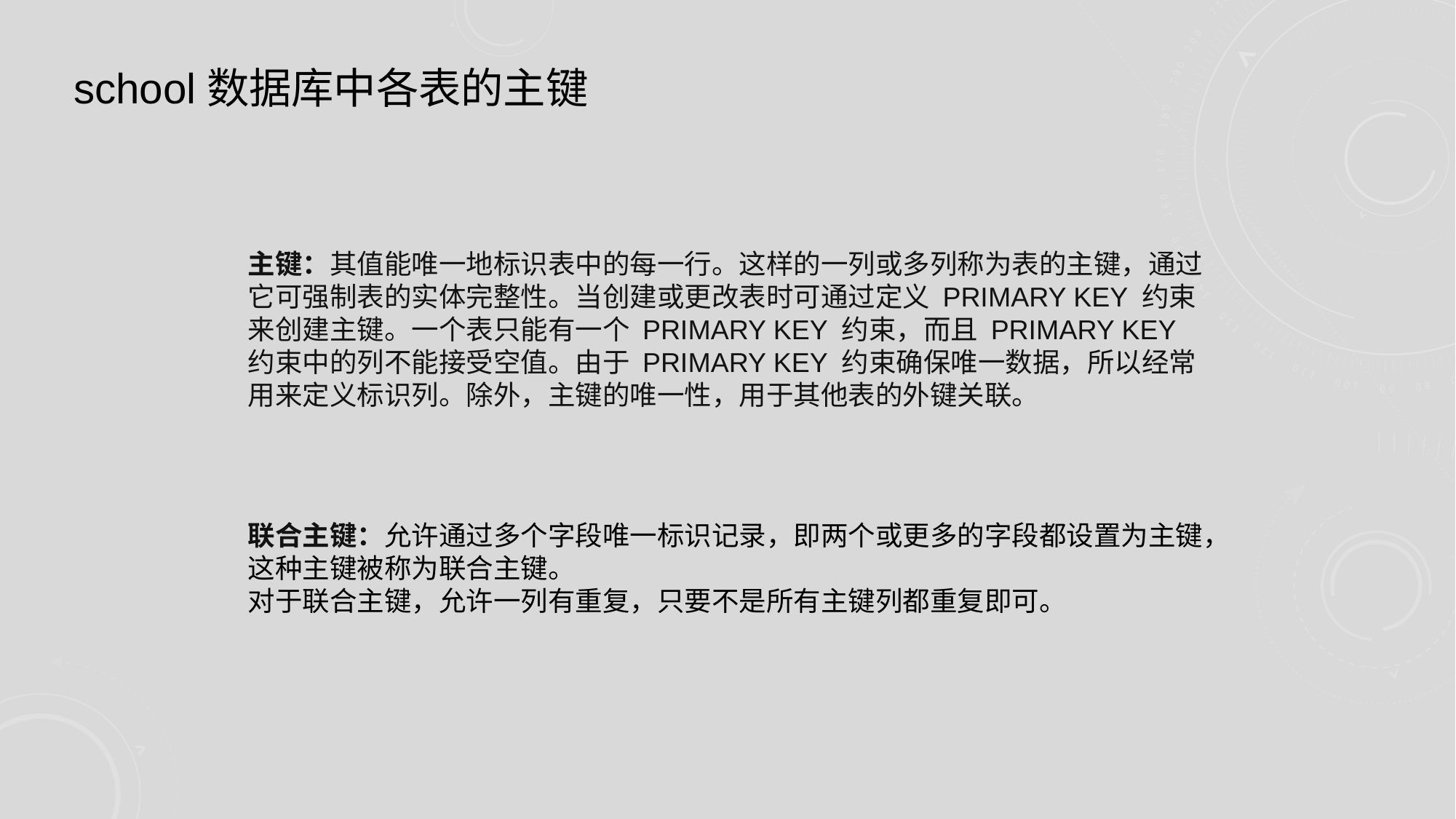

school数据库中各表的主键
主键：其值能唯一地标识表中的每一行。这样的一列或多列称为表的主键，通过它可强制表的实体完整性。当创建或更改表时可通过定义 PRIMARY KEY 约束来创建主键。一个表只能有一个 PRIMARY KEY 约束，而且 PRIMARY KEY 约束中的列不能接受空值。由于 PRIMARY KEY 约束确保唯一数据，所以经常用来定义标识列。除外，主键的唯一性，用于其他表的外键关联。
联合主键：允许通过多个字段唯一标识记录，即两个或更多的字段都设置为主键，这种主键被称为联合主键。
对于联合主键，允许一列有重复，只要不是所有主键列都重复即可。